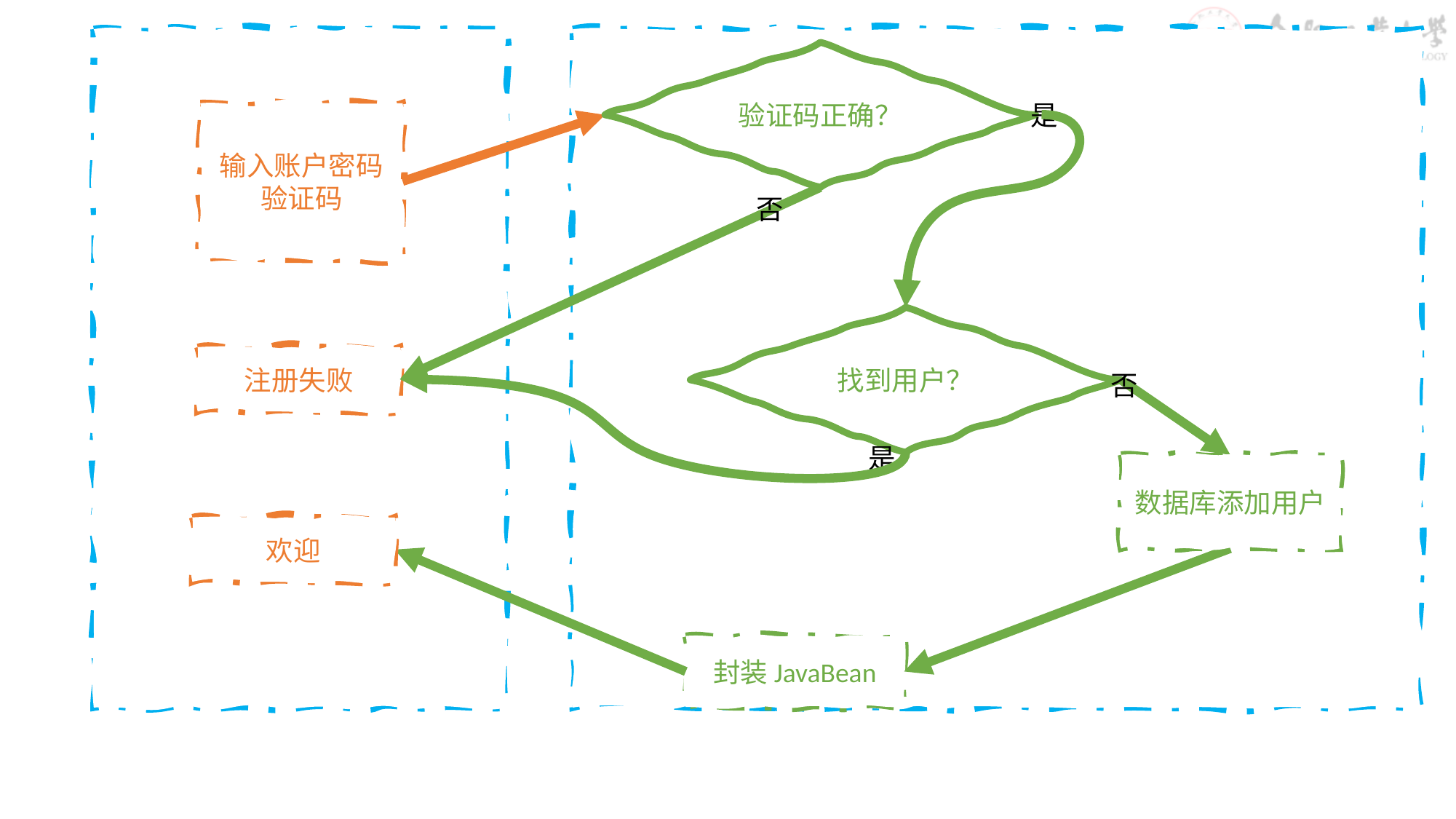

验证码正确？
是
输入账户密码验证码
否
找到用户？
注册失败
否
是
数据库添加用户
欢迎
封装JavaBean